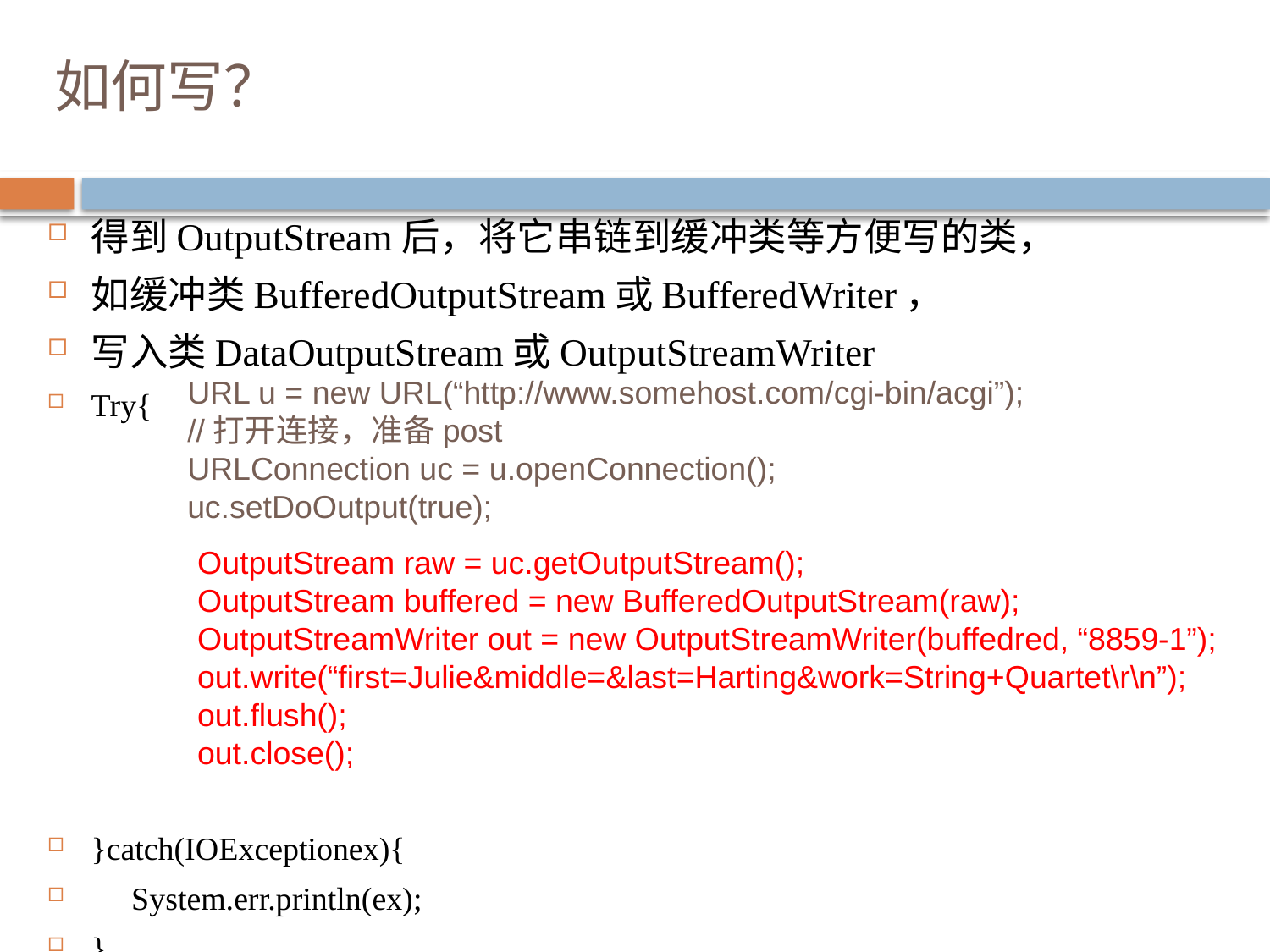

# 如何写？
得到OutputStream后，将它串链到缓冲类等方便写的类，
如缓冲类BufferedOutputStream或BufferedWriter，
写入类DataOutputStream或OutputStreamWriter
Try{

}catch(IOExceptionex){
     System.err.println(ex);
}

URL u = new URL(“http://www.somehost.com/cgi-bin/acgi”);
//打开连接，准备post
URLConnection uc = u.openConnection();
uc.setDoOutput(true);
OutputStream raw = uc.getOutputStream();
OutputStream buffered = new BufferedOutputStream(raw);
OutputStreamWriter out = new OutputStreamWriter(buffedred, “8859-1”);
out.write(“first=Julie&middle=&last=Harting&work=String+Quartet\r\n”);
out.flush();
out.close();